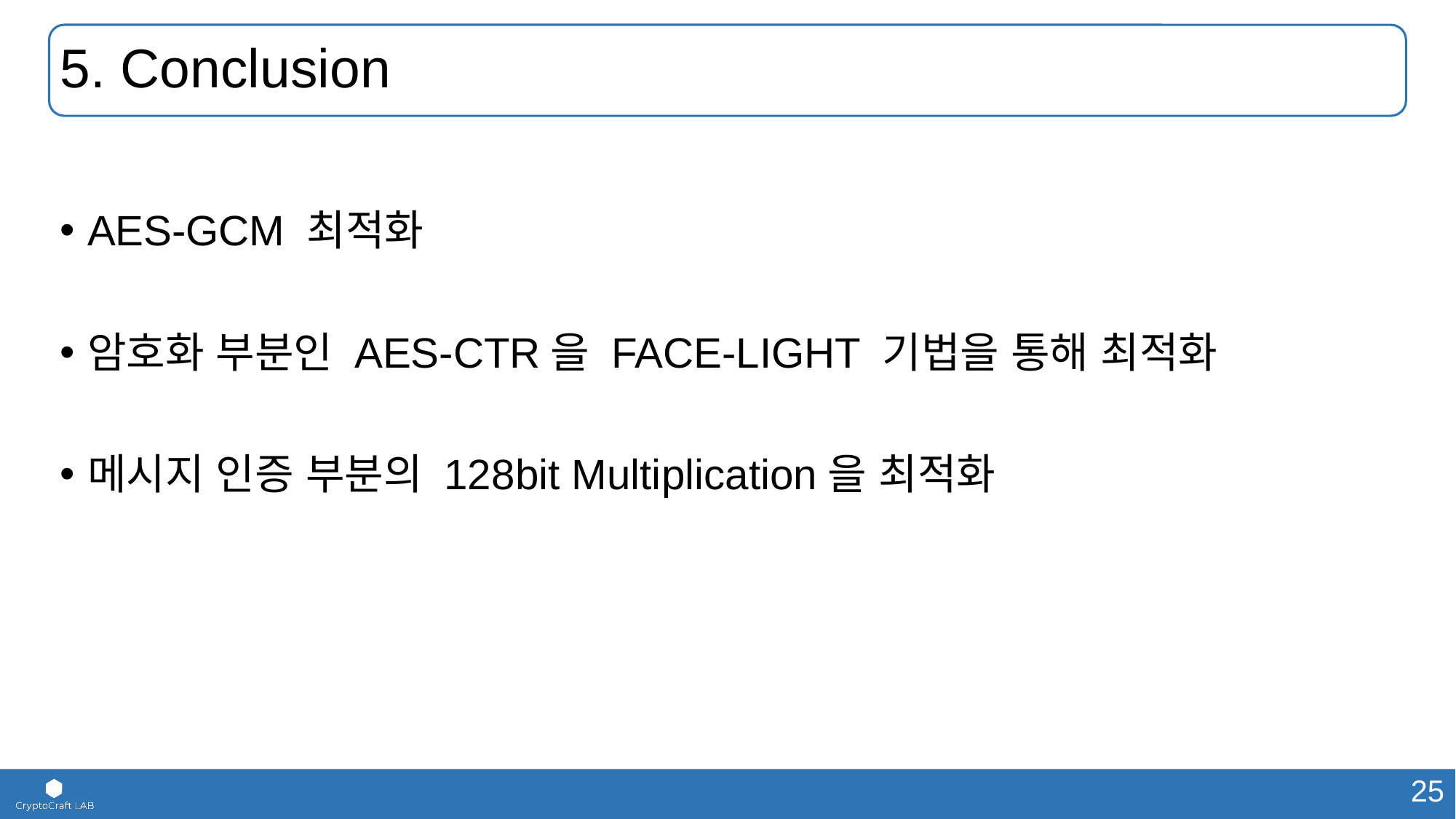

# 5. Conclusion

AES-GCM 최적화

암호화 부분인 AES-CTR을 FACE-LIGHT 기법을 통해 최적화

메시지 인증 부분의 128bit Multiplication을 최적화